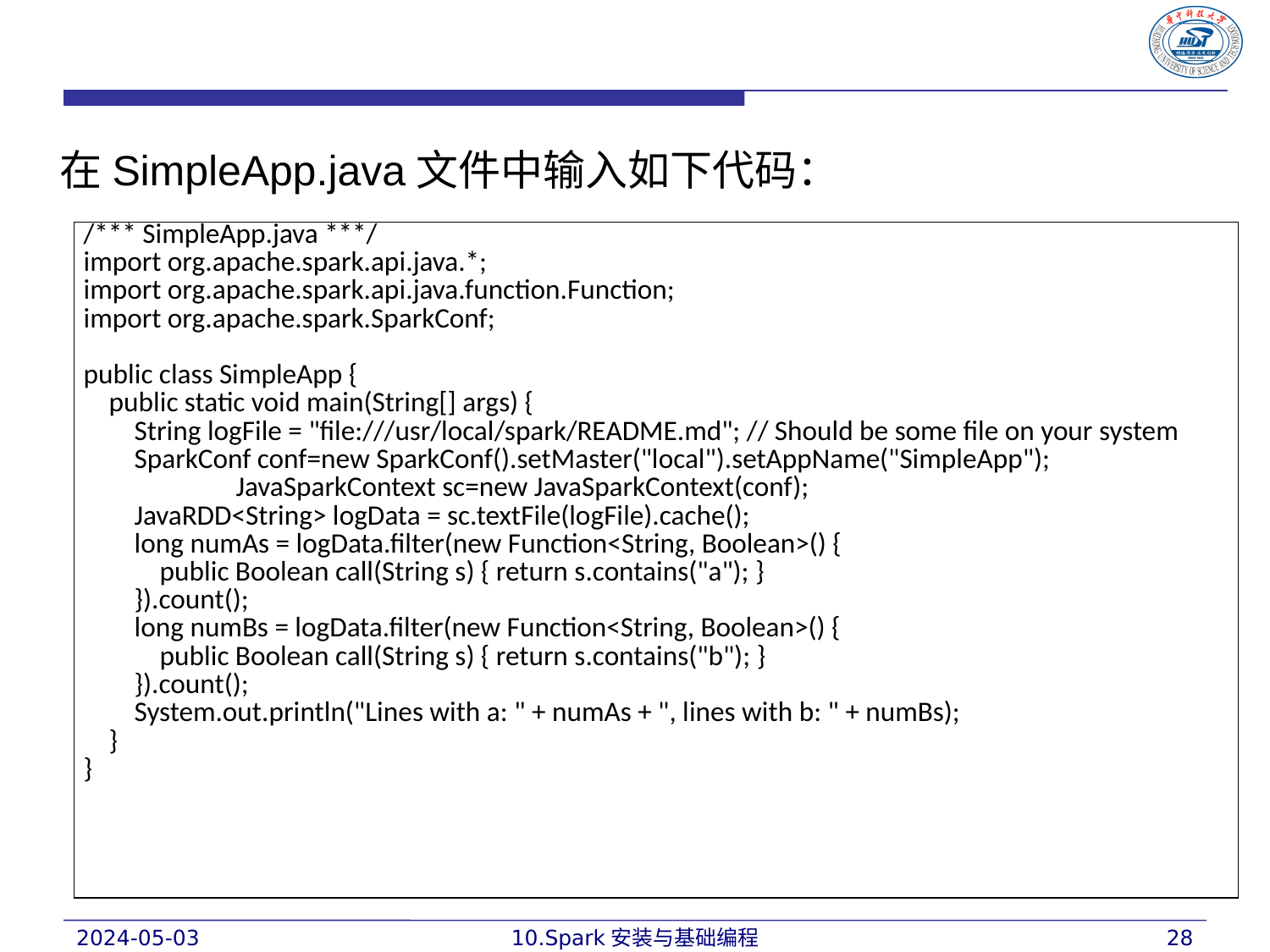

在SimpleApp.java文件中输入如下代码：
| /\*\*\* SimpleApp.java \*\*\*/ import org.apache.spark.api.java.\*; import org.apache.spark.api.java.function.Function; import org.apache.spark.SparkConf; public class SimpleApp { public static void main(String[] args) { String logFile = "file:///usr/local/spark/README.md"; // Should be some file on your system SparkConf conf=new SparkConf().setMaster("local").setAppName("SimpleApp"); JavaSparkContext sc=new JavaSparkContext(conf); JavaRDD<String> logData = sc.textFile(logFile).cache(); long numAs = logData.filter(new Function<String, Boolean>() { public Boolean call(String s) { return s.contains("a"); } }).count(); long numBs = logData.filter(new Function<String, Boolean>() { public Boolean call(String s) { return s.contains("b"); } }).count(); System.out.println("Lines with a: " + numAs + ", lines with b: " + numBs); } } |
| --- |
2024-05-03
10.Spark安装与基础编程
28